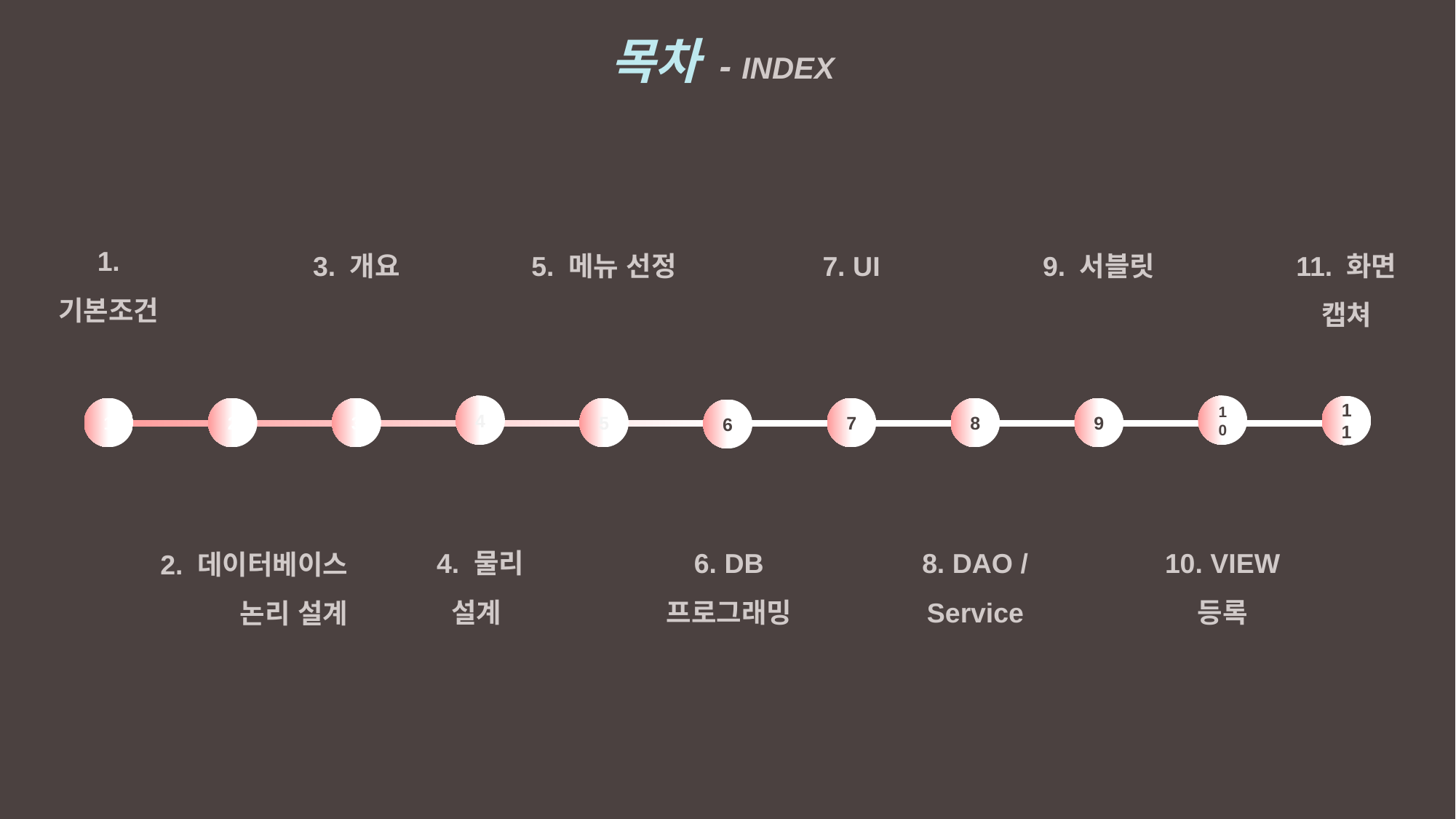

목차 - INDEX
1. 기본조건
3. 개요
5. 메뉴 선정
7. UI
9. 서블릿
11. 화면 캡쳐
4
10
11
1
2
3
5
7
8
9
6

4. 물리 설계
6. DB 프로그래밍
8. DAO / Service
10. VIEW 등록
2. 데이터베이스 논리 설계